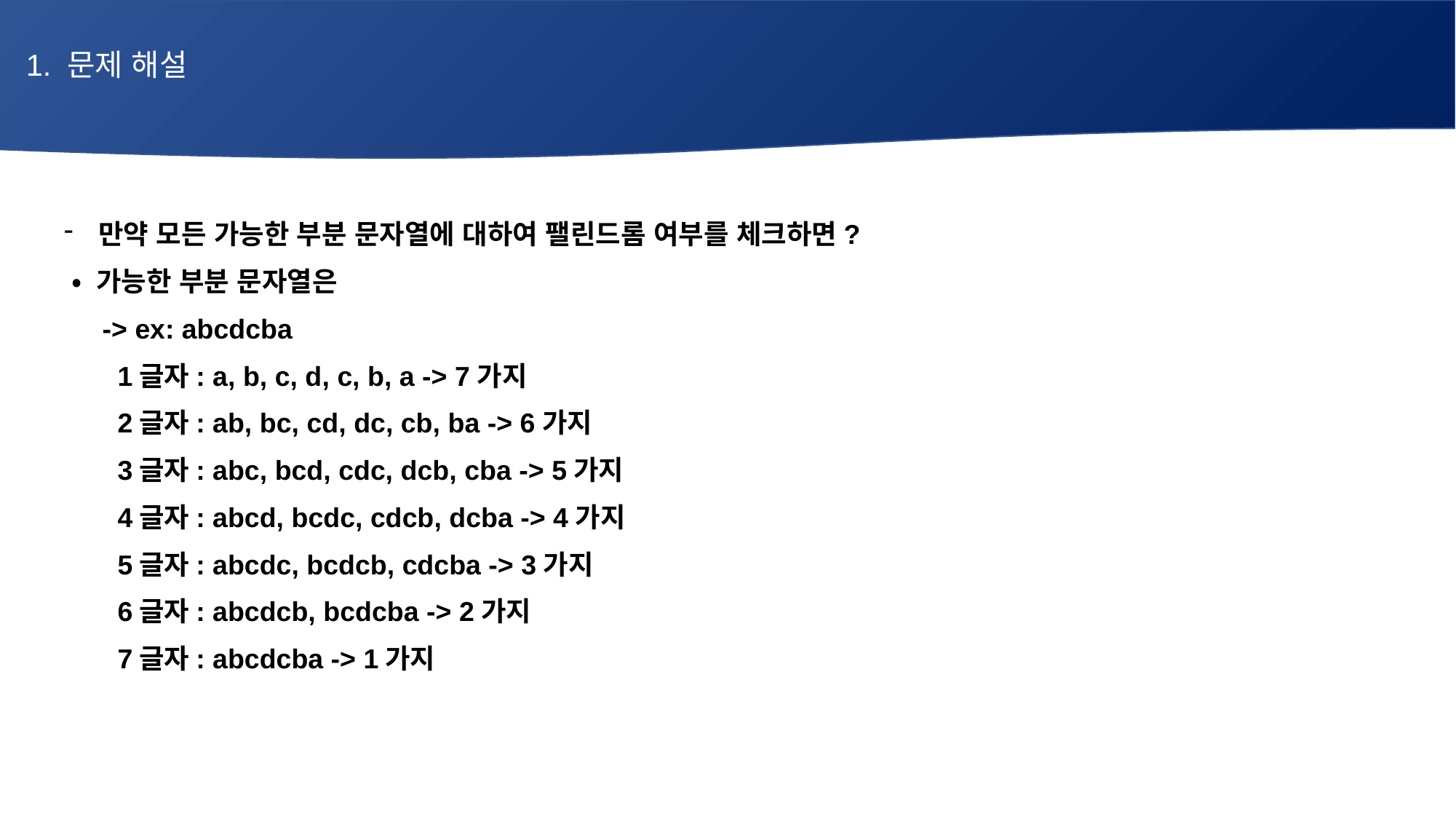

1. 문제 해설
# 매주 1 과제 LV2
만약 모든 가능한 부분 문자열에 대하여 팰린드롬 여부를 체크하면?
 • 가능한 부분 문자열은
     -> ex: abcdcba
       1글자: a, b, c, d, c, b, a -> 7가지
       2글자: ab, bc, cd, dc, cb, ba -> 6가지
       3글자: abc, bcd, cdc, dcb, cba -> 5가지
       4글자: abcd, bcdc, cdcb, dcba -> 4가지
       5글자: abcdc, bcdcb, cdcba -> 3가지
       6글자: abcdcb, bcdcba -> 2가지
       7글자: abcdcba -> 1가지